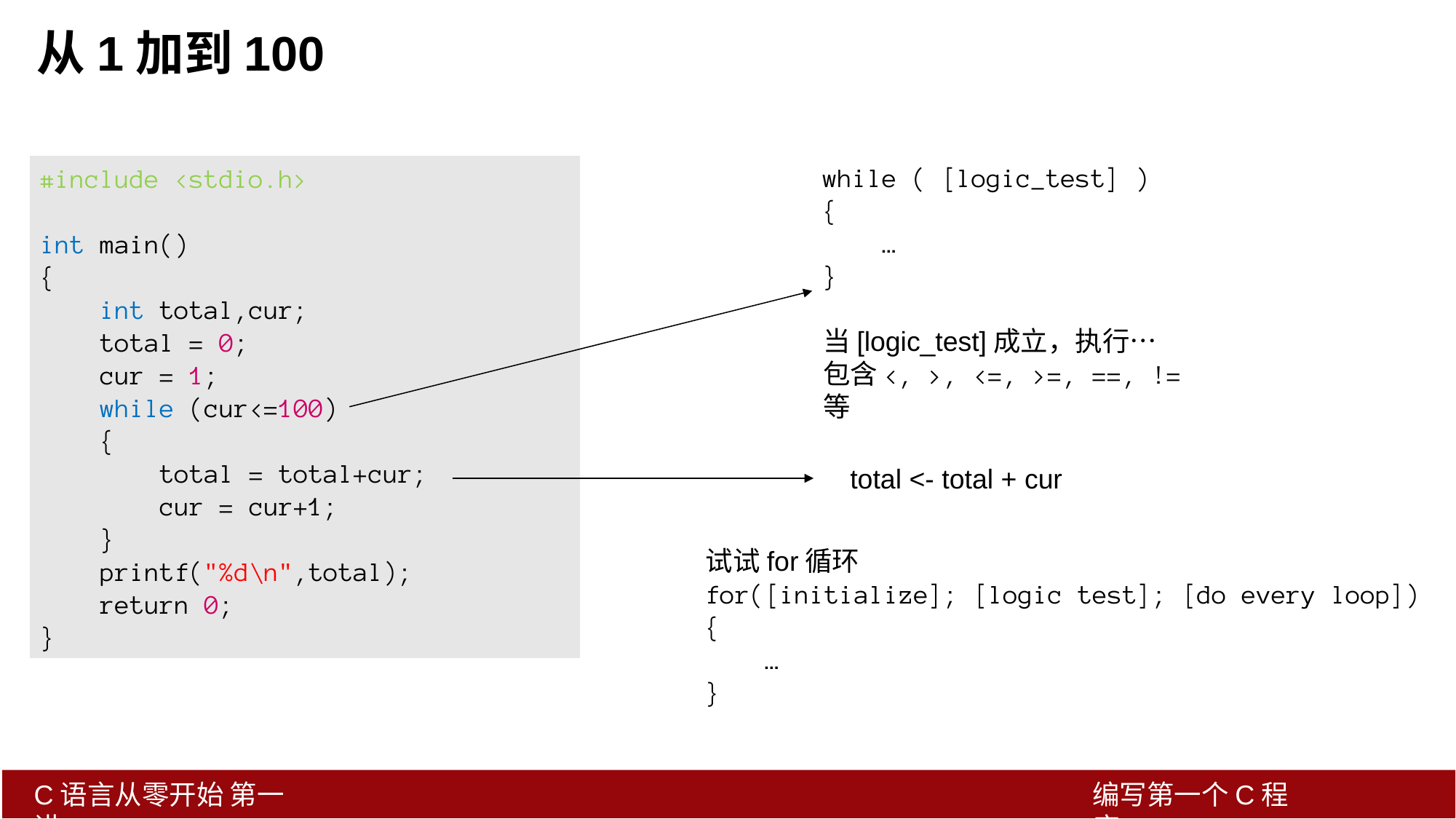

# 从1加到100
while ( [logic_test] )
{
    …
}

当[logic_test]成立，执行…
包含<, >, <=, >=, ==, !=等
#include <stdio.h>

int main()
{
    int total,cur;
    total = 0;
    cur = 1;
    while (cur<=100)
    {
        total = total+cur;
        cur = cur+1;
    }
    printf("%d\n",total);
    return 0;
}
total <- total + cur
试试for循环
for([initialize]; [logic test]; [do every loop])
{
    …
}